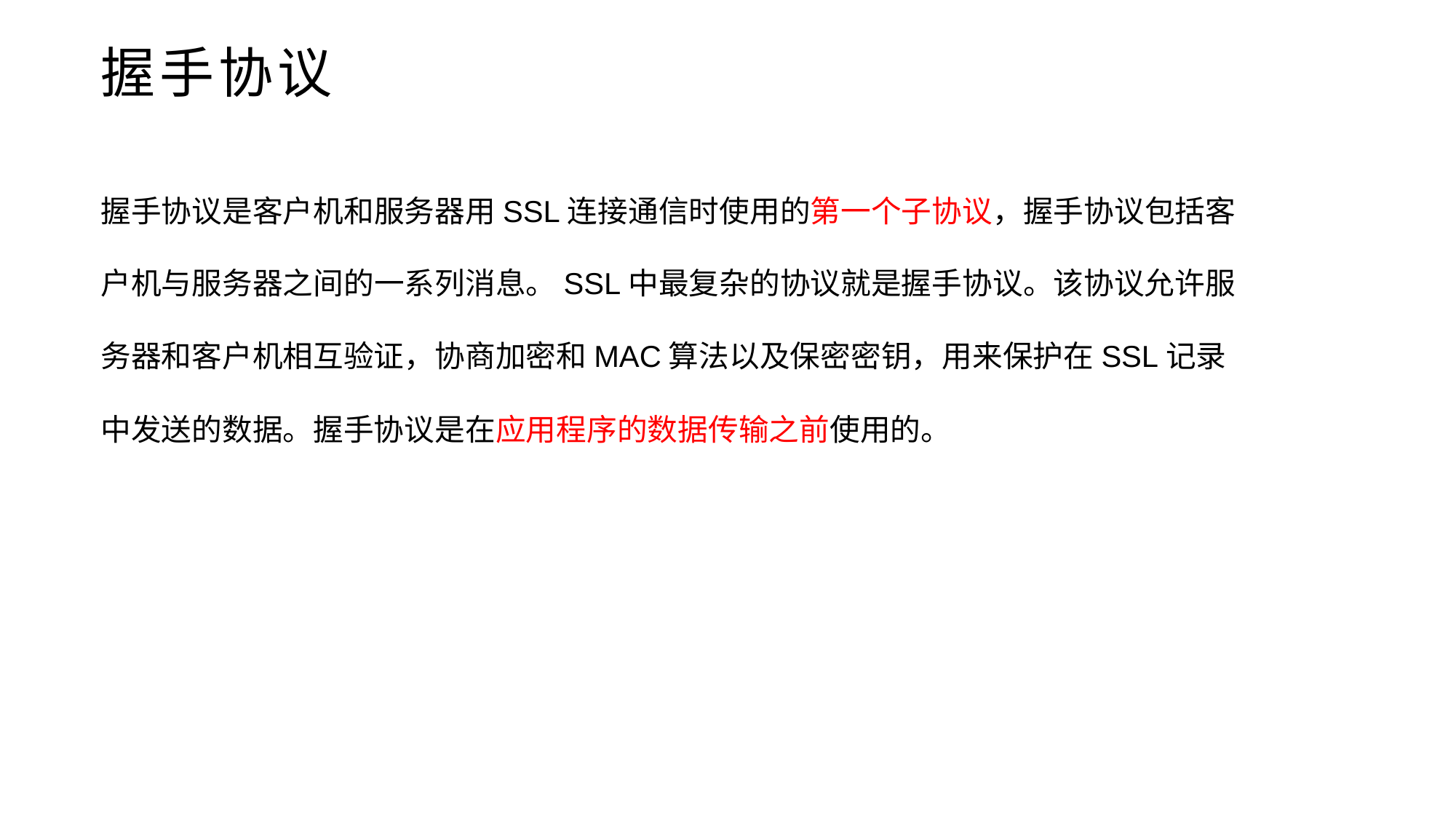

握手协议
握手协议是客户机和服务器用SSL连接通信时使用的第一个子协议，握手协议包括客户机与服务器之间的一系列消息。SSL中最复杂的协议就是握手协议。该协议允许服务器和客户机相互验证，协商加密和MAC算法以及保密密钥，用来保护在SSL记录中发送的数据。握手协议是在应用程序的数据传输之前使用的。